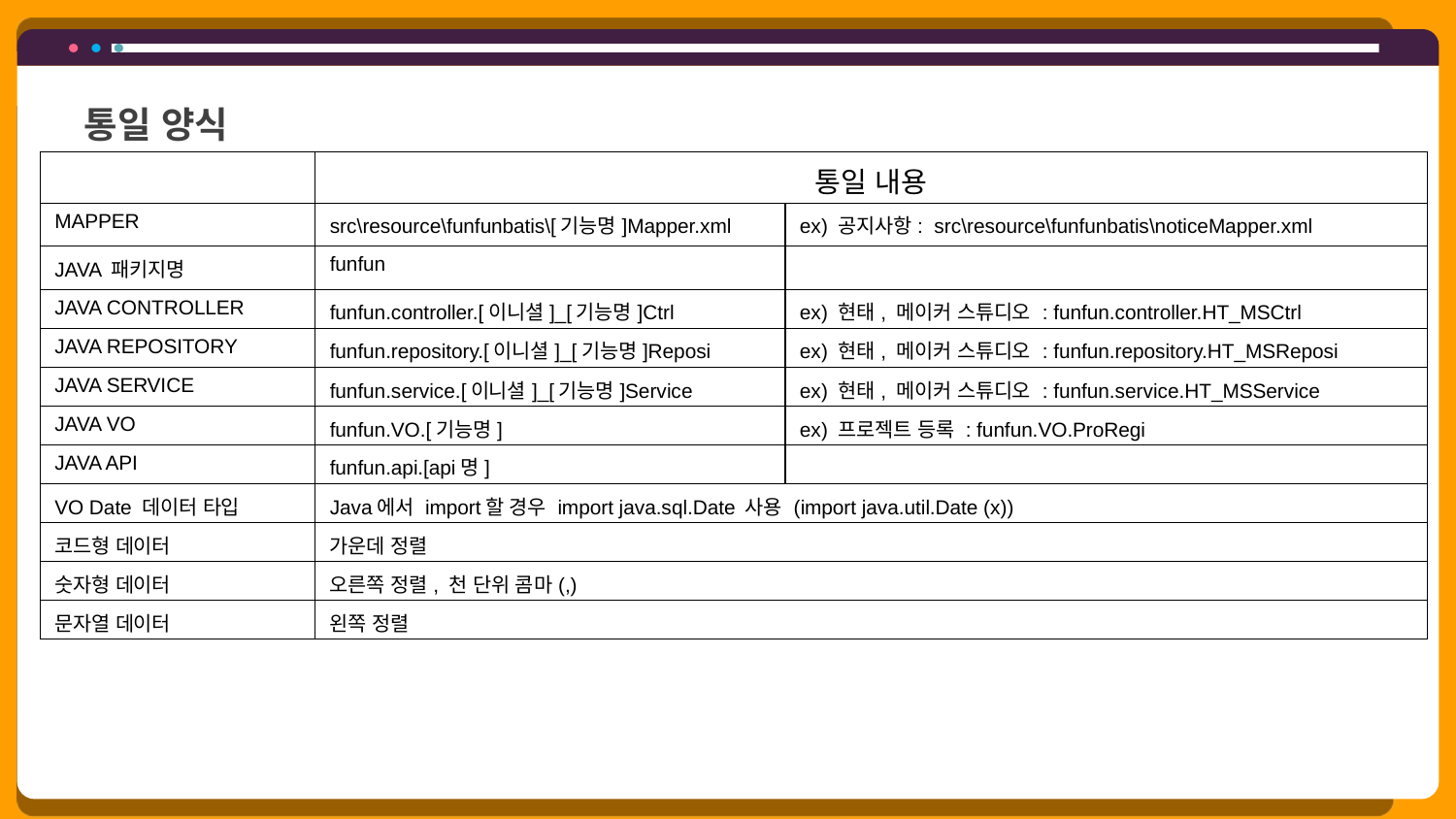

통일 양식
|  | 통일 내용 |  |
| --- | --- | --- |
| MAPPER | src\resource\funfunbatis\[기능명]Mapper.xml | ex) 공지사항: src\resource\funfunbatis\noticeMapper.xml |
| JAVA 패키지명 | funfun |  |
| JAVA CONTROLLER | funfun.controller.[이니셜]\_[기능명]Ctrl | ex) 현태, 메이커 스튜디오 : funfun.controller.HT\_MSCtrl |
| JAVA REPOSITORY | funfun.repository.[이니셜]\_[기능명]Reposi | ex) 현태, 메이커 스튜디오 : funfun.repository.HT\_MSReposi |
| JAVA SERVICE | funfun.service.[이니셜]\_[기능명]Service | ex) 현태, 메이커 스튜디오 : funfun.service.HT\_MSService |
| JAVA VO | funfun.VO.[기능명] | ex) 프로젝트 등록 : funfun.VO.ProRegi |
| JAVA API | funfun.api.[api명] |  |
| VO Date 데이터 타입 | Java에서 import할 경우 import java.sql.Date 사용 (import java.util.Date (x)) |  |
| 코드형 데이터 | 가운데 정렬 |  |
| 숫자형 데이터 | 오른쪽 정렬, 천 단위 콤마(,) |  |
| 문자열 데이터 | 왼쪽 정렬 |  |